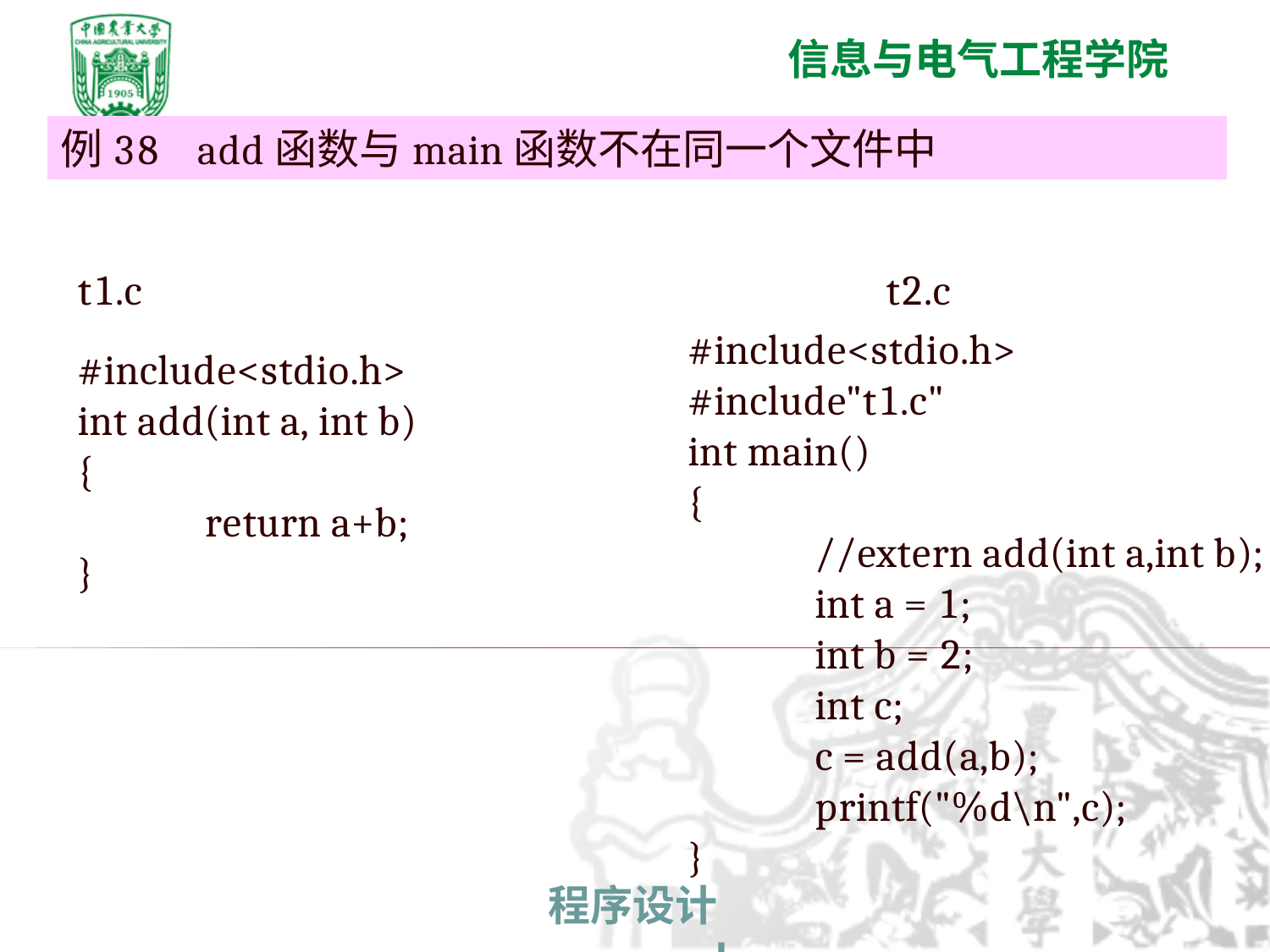

例38    add函数与main函数不在同一个文件中
t1.c                                                                                t2.c
#include<stdio.h>
#include"t1.c"
int main()
{
	//extern add(int a,int b);
	int a = 1;
	int b = 2;
	int c;
	c = add(a,b);
	printf("%d\n",c);
}
#include<stdio.h>
int add(int a, int b)
{
	return a+b;
}